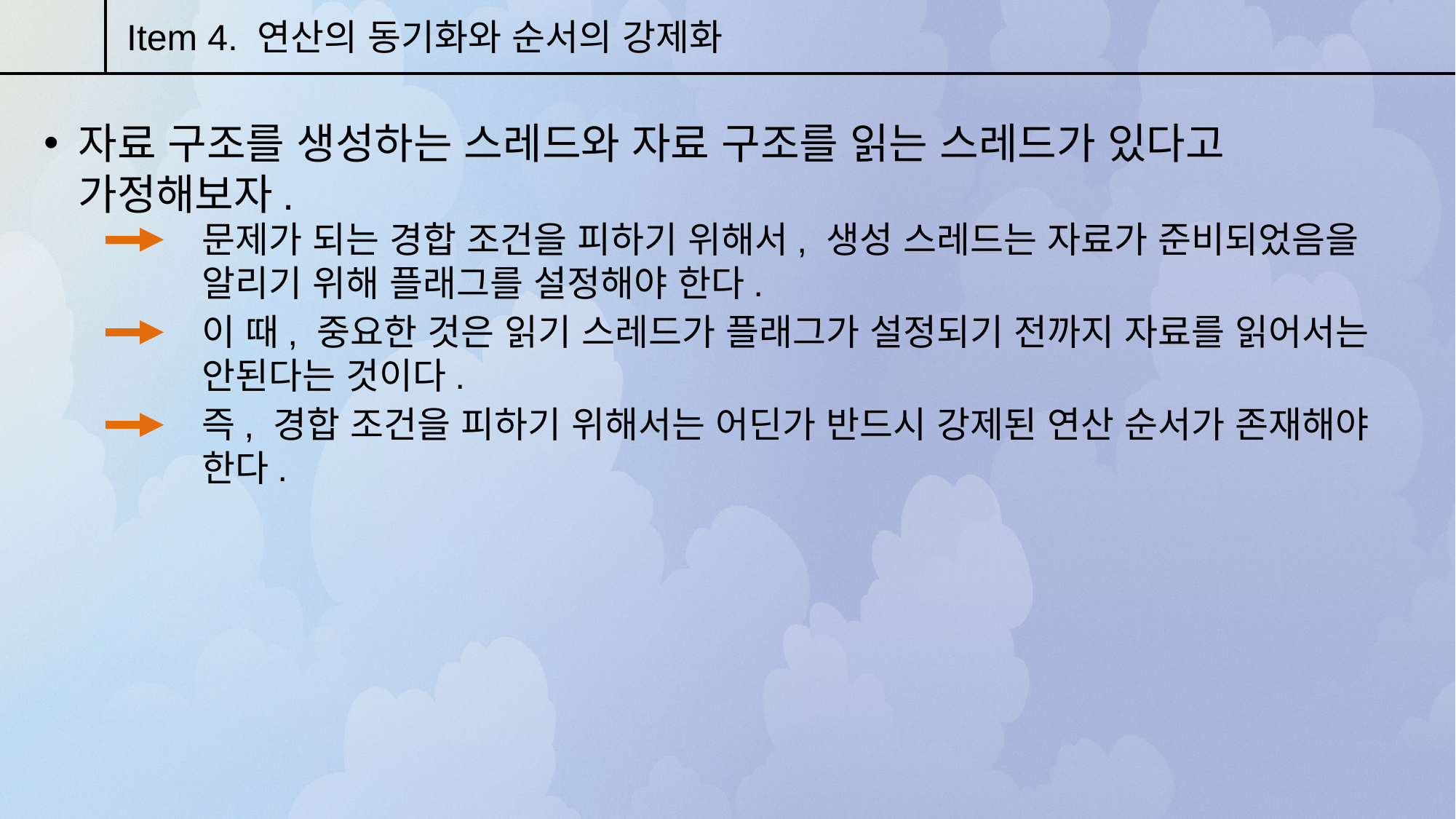

Item 4. 연산의 동기화와 순서의 강제화
자료 구조를 생성하는 스레드와 자료 구조를 읽는 스레드가 있다고 가정해보자.
문제가 되는 경합 조건을 피하기 위해서, 생성 스레드는 자료가 준비되었음을 알리기 위해 플래그를 설정해야 한다.
이 때, 중요한 것은 읽기 스레드가 플래그가 설정되기 전까지 자료를 읽어서는 안된다는 것이다.
즉, 경합 조건을 피하기 위해서는 어딘가 반드시 강제된 연산 순서가 존재해야 한다.